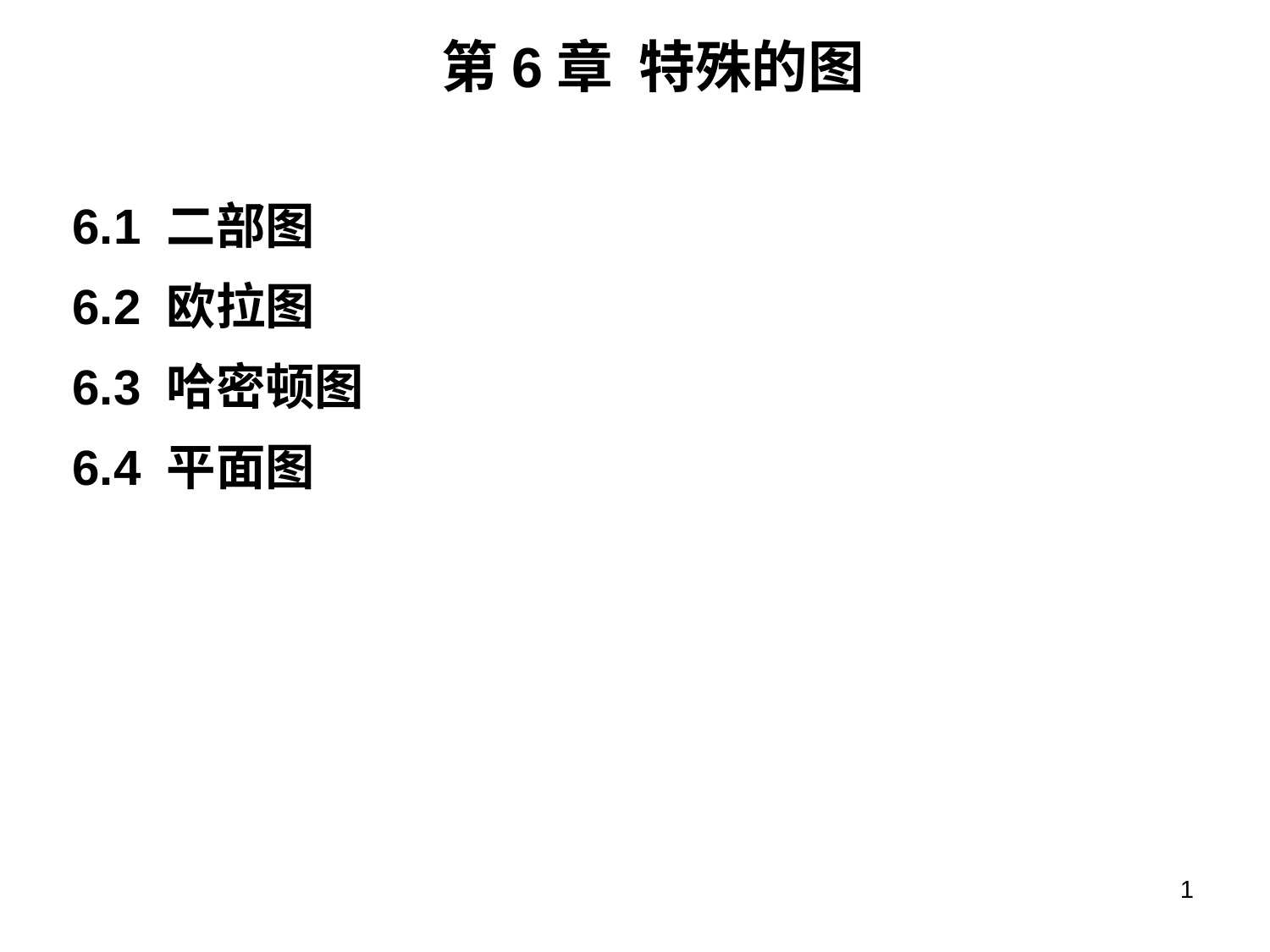

# 第6章  特殊的图
6.1 二部图
6.2 欧拉图
6.3 哈密顿图
6.4 平面图
1